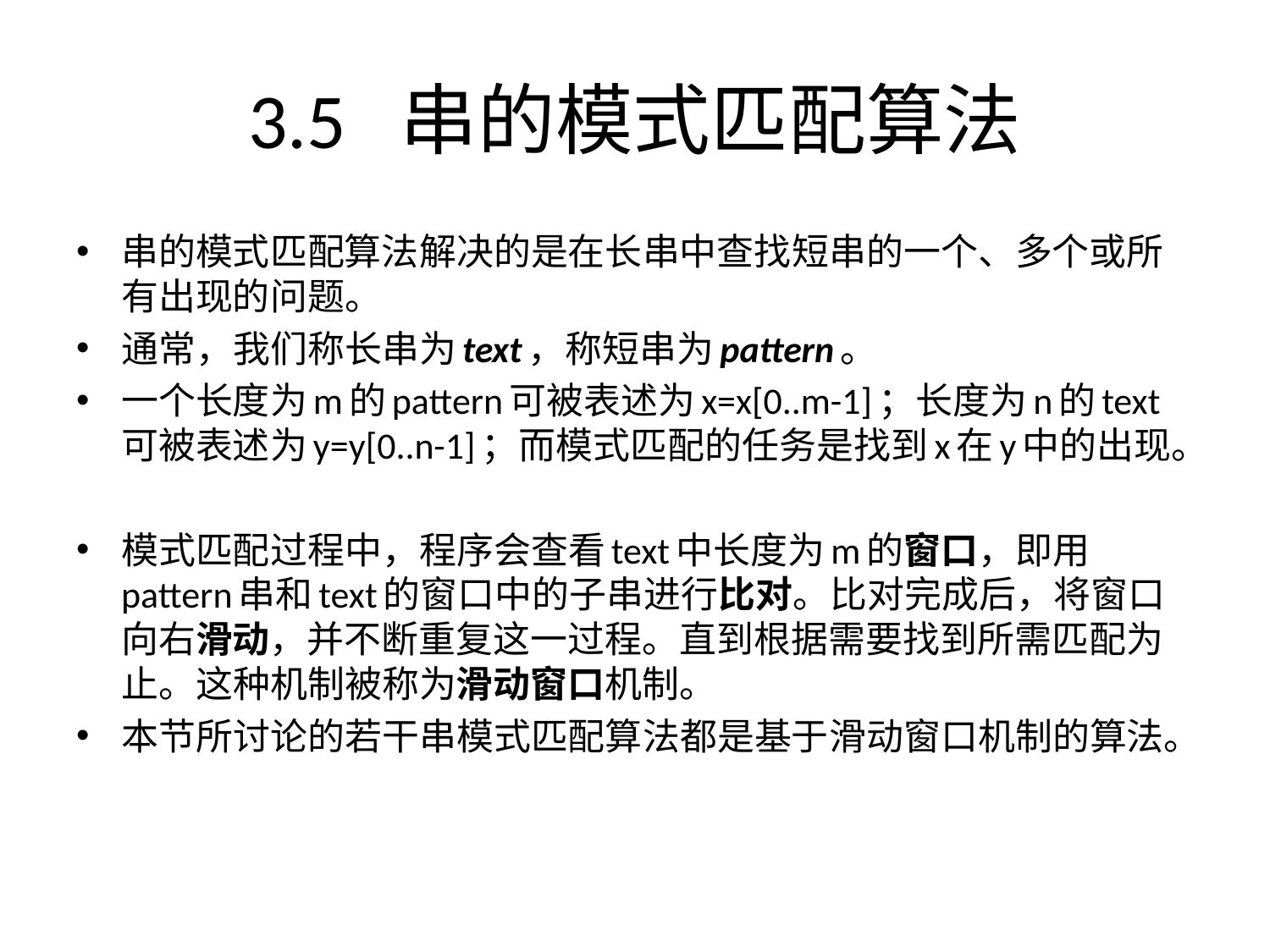

# 3.5  串的模式匹配算法
串的模式匹配算法解决的是在长串中查找短串的一个、多个或所有出现的问题。
通常，我们称长串为text，称短串为pattern。
一个长度为m的pattern可被表述为x=x[0..m-1]；长度为n的text可被表述为y=y[0..n-1]；而模式匹配的任务是找到x在y中的出现。

模式匹配过程中，程序会查看text中长度为m的窗口，即用pattern串和text的窗口中的子串进行比对。比对完成后，将窗口向右滑动，并不断重复这一过程。直到根据需要找到所需匹配为止。这种机制被称为滑动窗口机制。
本节所讨论的若干串模式匹配算法都是基于滑动窗口机制的算法。